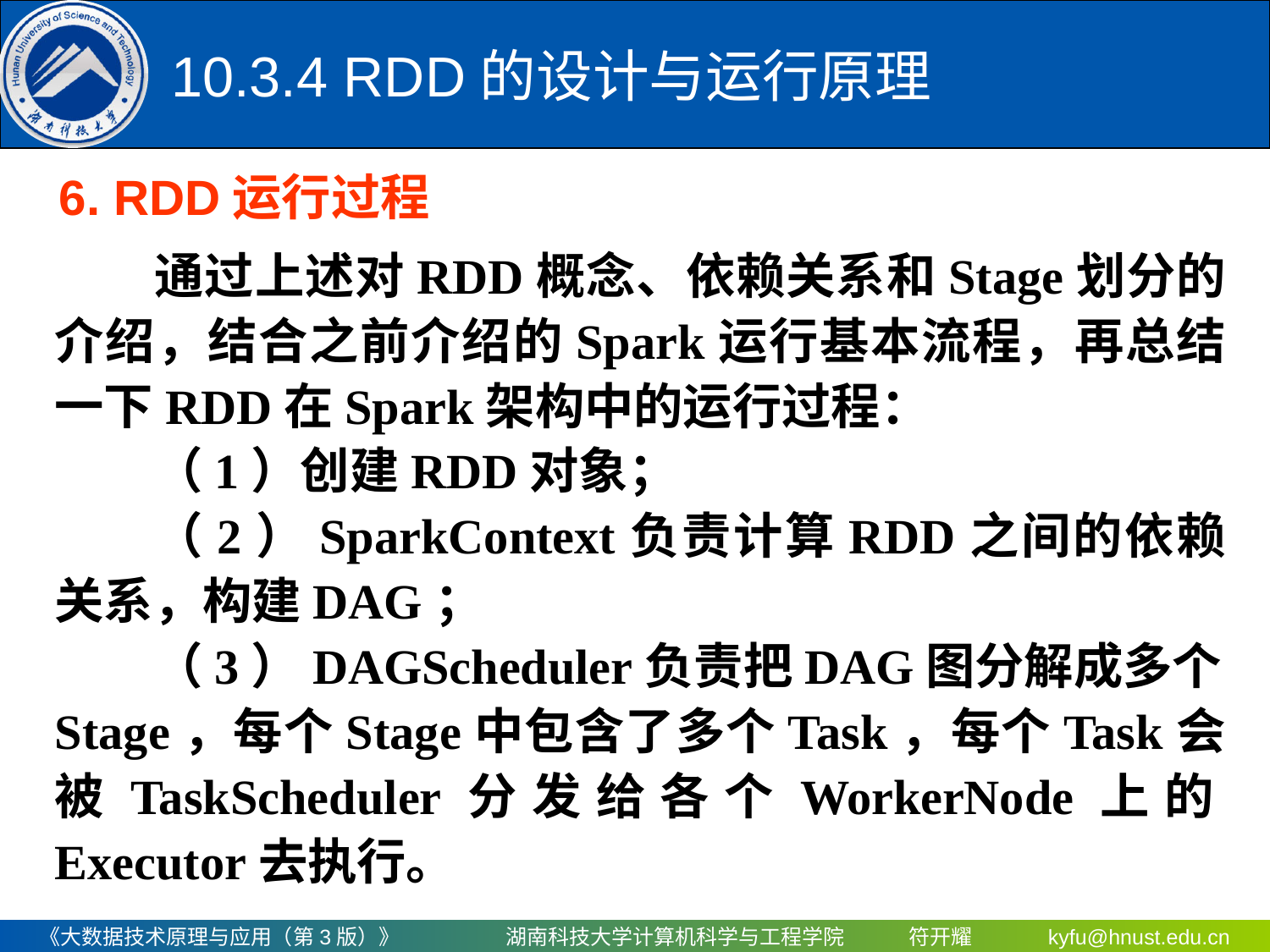

# 10.3.4 RDD的设计与运行原理
6. RDD运行过程
　　通过上述对RDD概念、依赖关系和Stage划分的介绍，结合之前介绍的Spark运行基本流程，再总结一下RDD在Spark架构中的运行过程：
（1）创建RDD对象；
（2）SparkContext负责计算RDD之间的依赖关系，构建DAG；
（3）DAGScheduler负责把DAG图分解成多个Stage，每个Stage中包含了多个Task，每个Task会被TaskScheduler分发给各个WorkerNode上的Executor去执行。